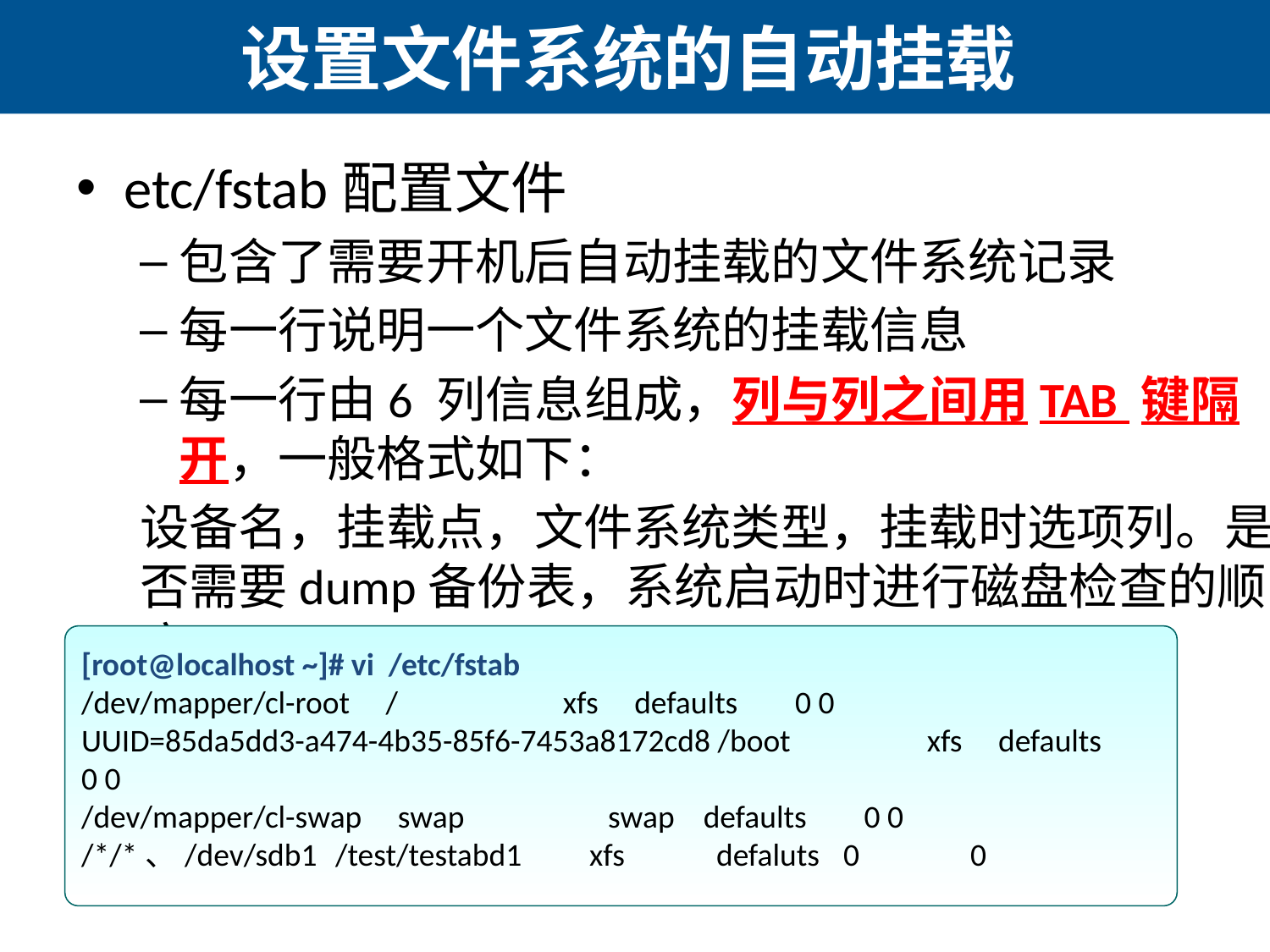

# 设置文件系统的自动挂载
etc/fstab配置文件
包含了需要开机后自动挂载的文件系统记录
每一行说明一个文件系统的挂载信息
每一行由6 列信息组成，列与列之间用TAB 键隔开，一般格式如下：
设备名，挂载点，文件系统类型，挂载时选项列。是否需要dump备份表，系统启动时进行磁盘检查的顺序
[root@localhost ~]# vi  /etc/fstab
/dev/mapper/cl-root     /                       xfs     defaults        0 0
UUID=85da5dd3-a474-4b35-85f6-7453a8172cd8 /boot                   xfs     defaults        0 0
/dev/mapper/cl-swap     swap                    swap    defaults        0 0
/*/*、/dev/sdb1	/test/testabd1	xfs	defaluts	0	0